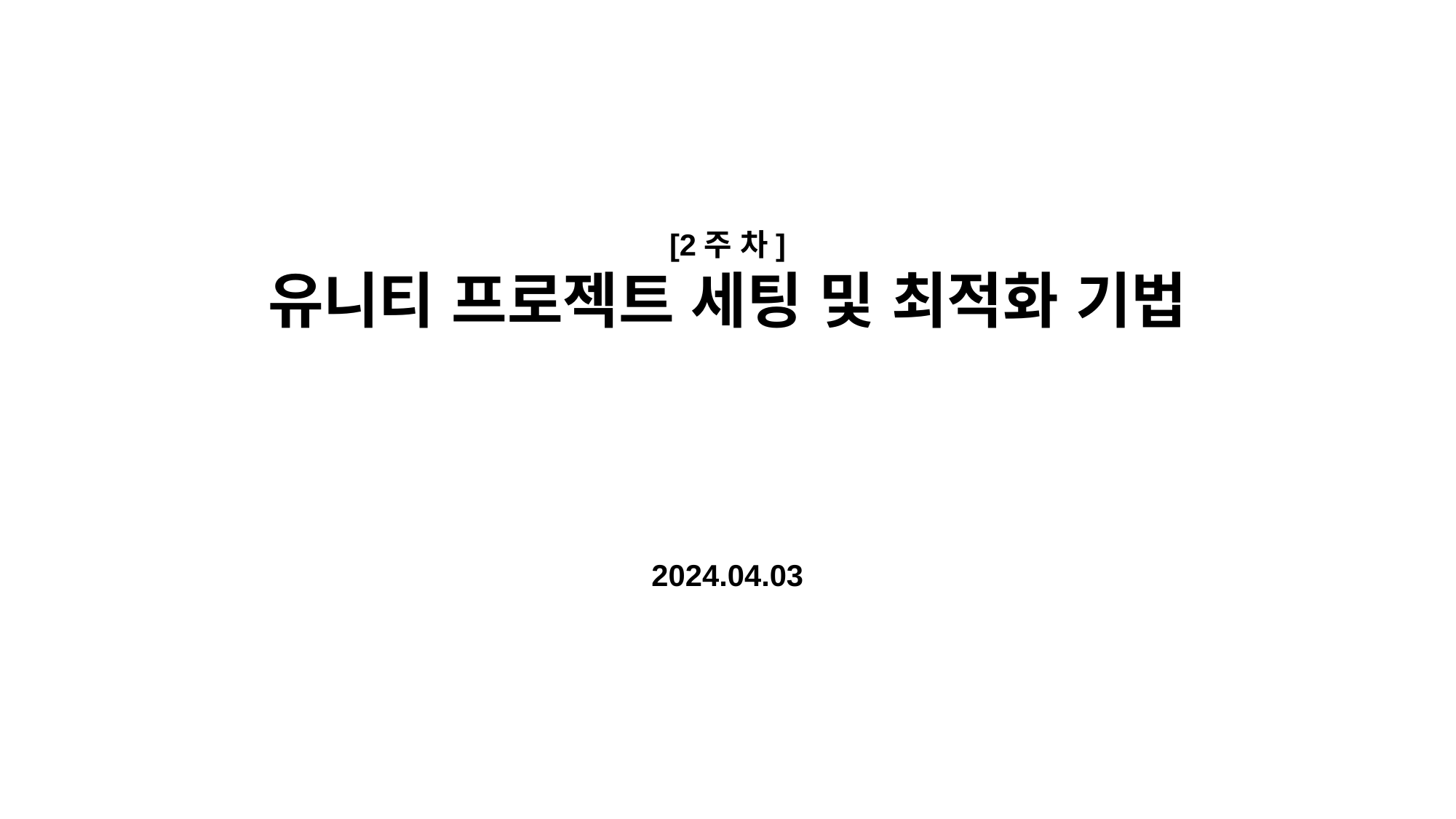

[2주 차]
유니티 프로젝트 세팅 및 최적화 기법
2024.04.03